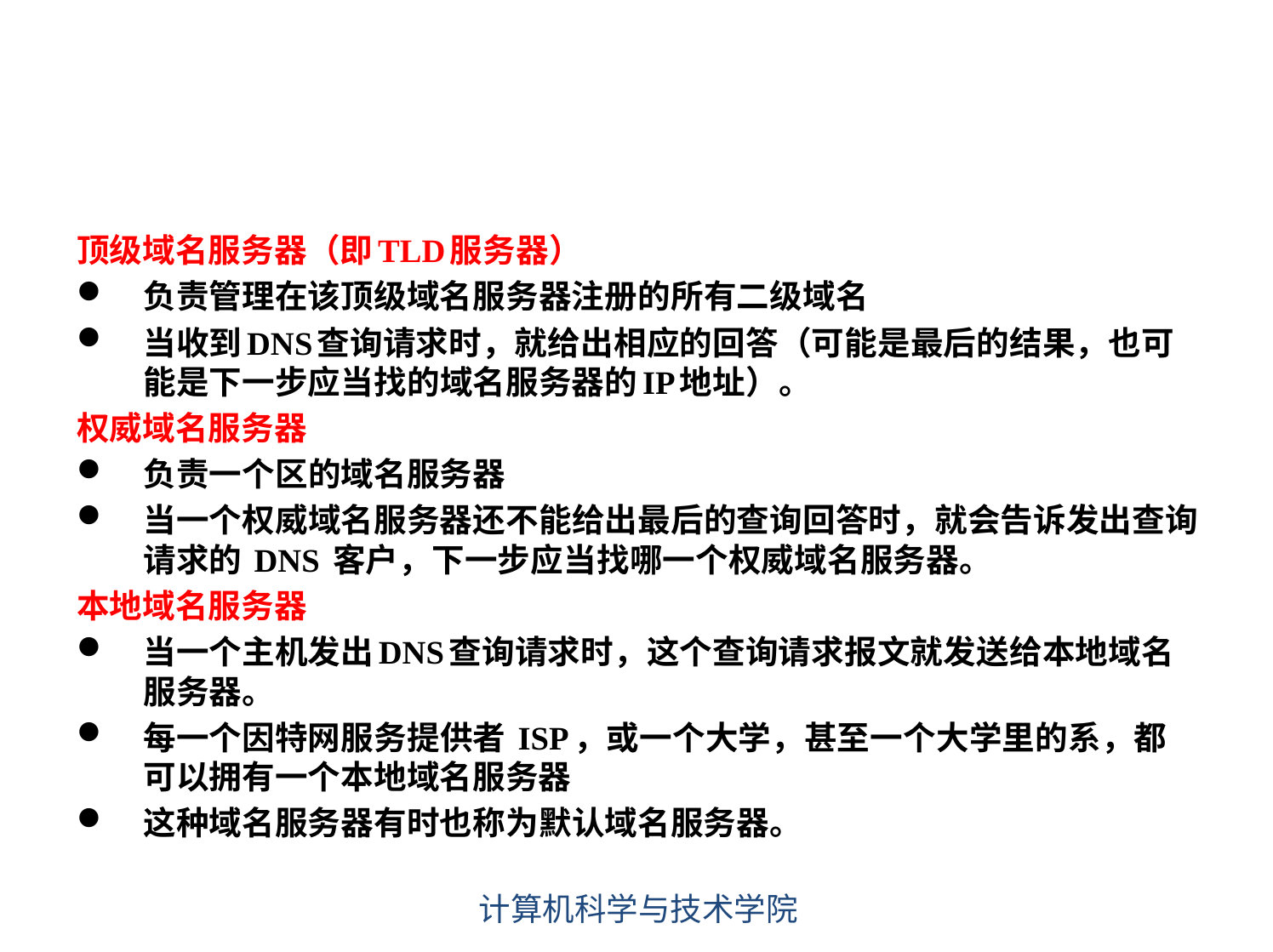

顶级域名服务器（即TLD服务器）
负责管理在该顶级域名服务器注册的所有二级域名
当收到DNS查询请求时，就给出相应的回答（可能是最后的结果，也可能是下一步应当找的域名服务器的IP地址）。
权威域名服务器
负责一个区的域名服务器
当一个权威域名服务器还不能给出最后的查询回答时，就会告诉发出查询请求的 DNS 客户，下一步应当找哪一个权威域名服务器。
本地域名服务器
当一个主机发出DNS查询请求时，这个查询请求报文就发送给本地域名服务器。
每一个因特网服务提供者 ISP，或一个大学，甚至一个大学里的系，都可以拥有一个本地域名服务器
这种域名服务器有时也称为默认域名服务器。

计算机科学与技术学院
12